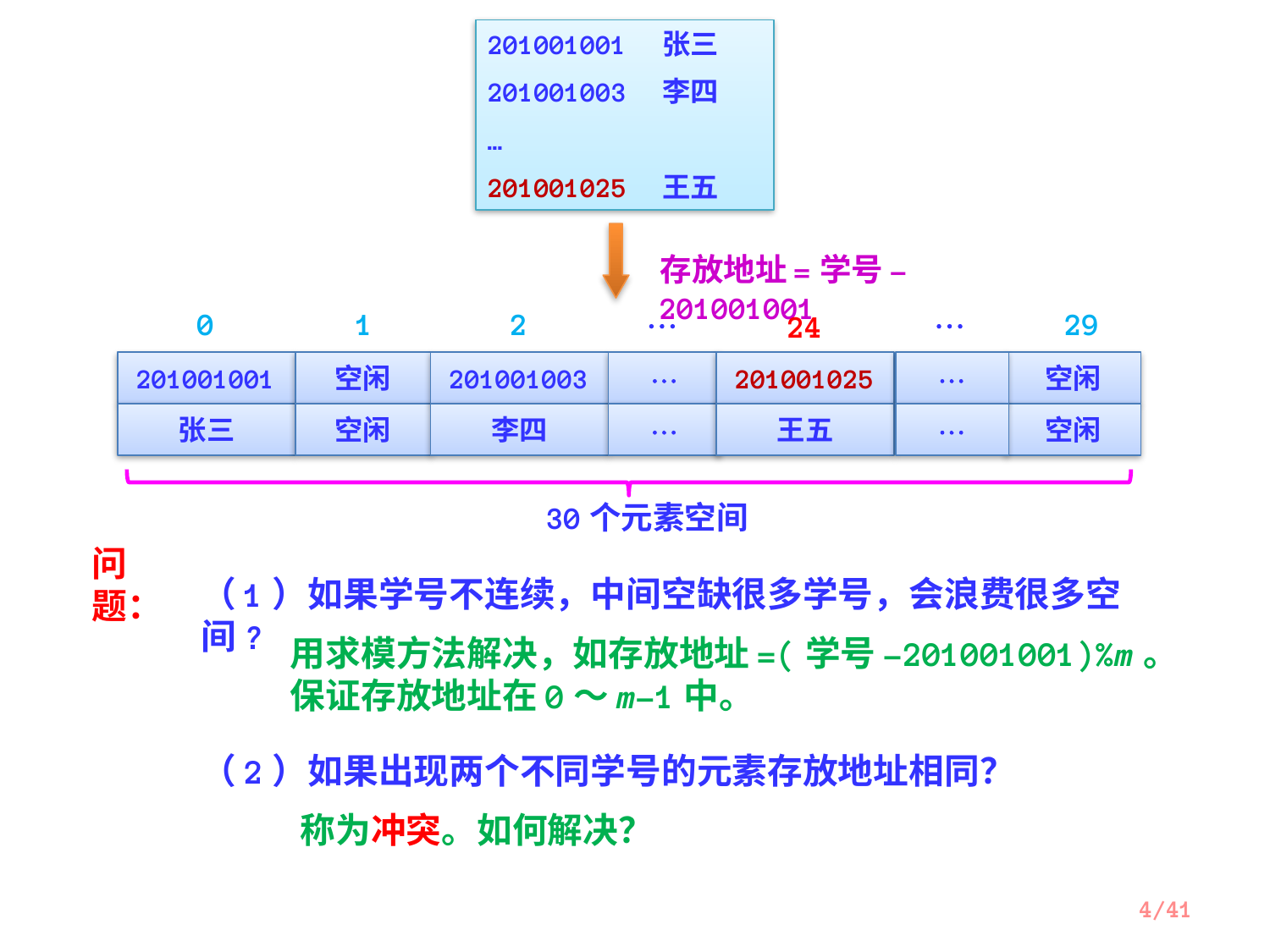

201001001　张三
201001003　李四
…
201001025　王五

存放地址=学号-201001001
0
1
2
…
…
29
24
201001001
空闲
201001003
…
201001025
…
空闲
张三
空闲
李四
…
王五
…
空闲
30个元素空间
问题：
（1）如果学号不连续，中间空缺很多学号，会浪费很多空间?
用求模方法解决，如存放地址=(学号-201001001)%m。保证存放地址在0～m-1中。
（2）如果出现两个不同学号的元素存放地址相同？
称为冲突。如何解决？
4/41